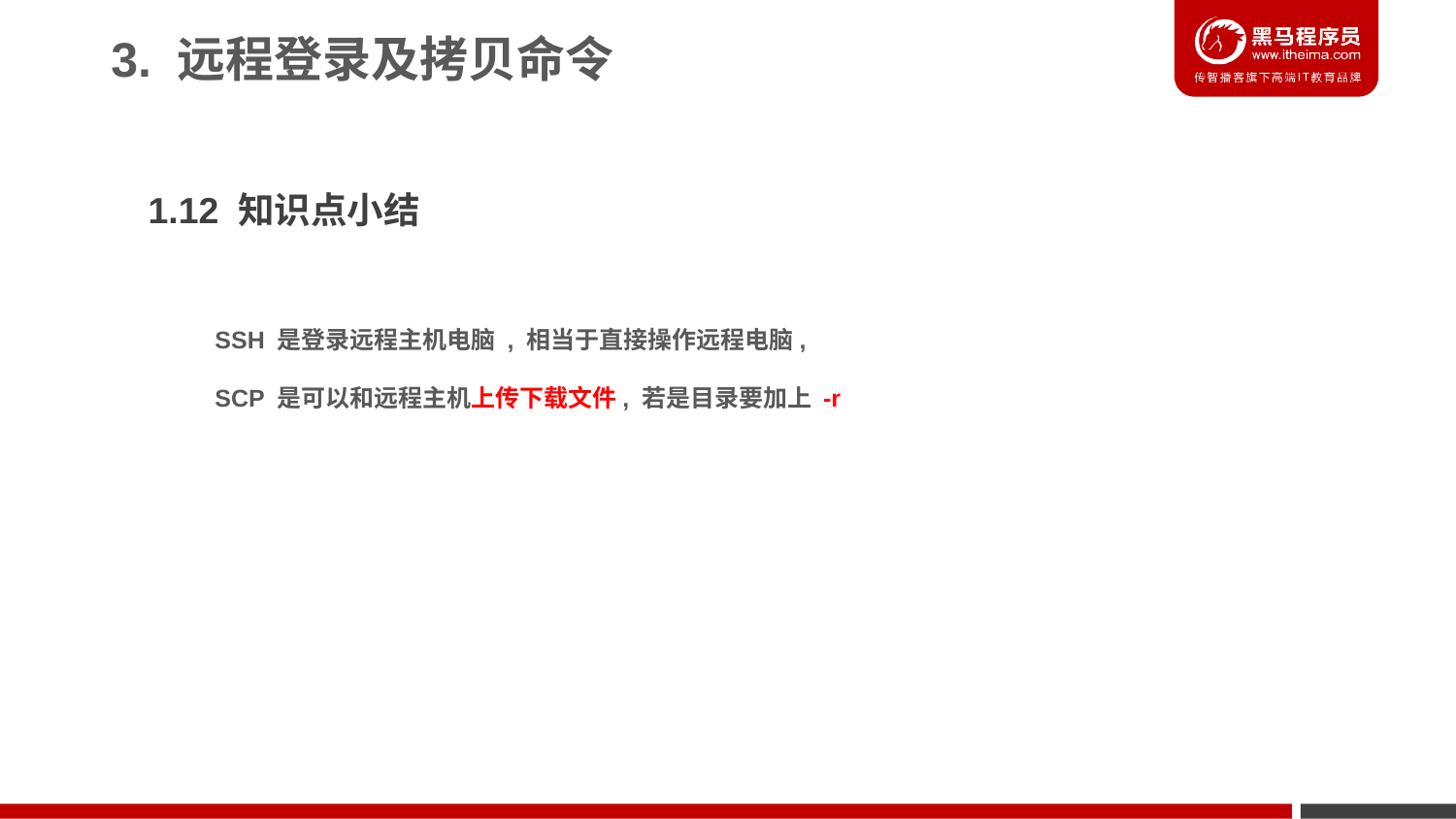

3. 远程登录及拷贝命令
1.12 知识点小结
SSH 是登录远程主机电脑 , 相当于直接操作远程电脑,

SCP 是可以和远程主机上传下载文件, 若是目录要加上 -r